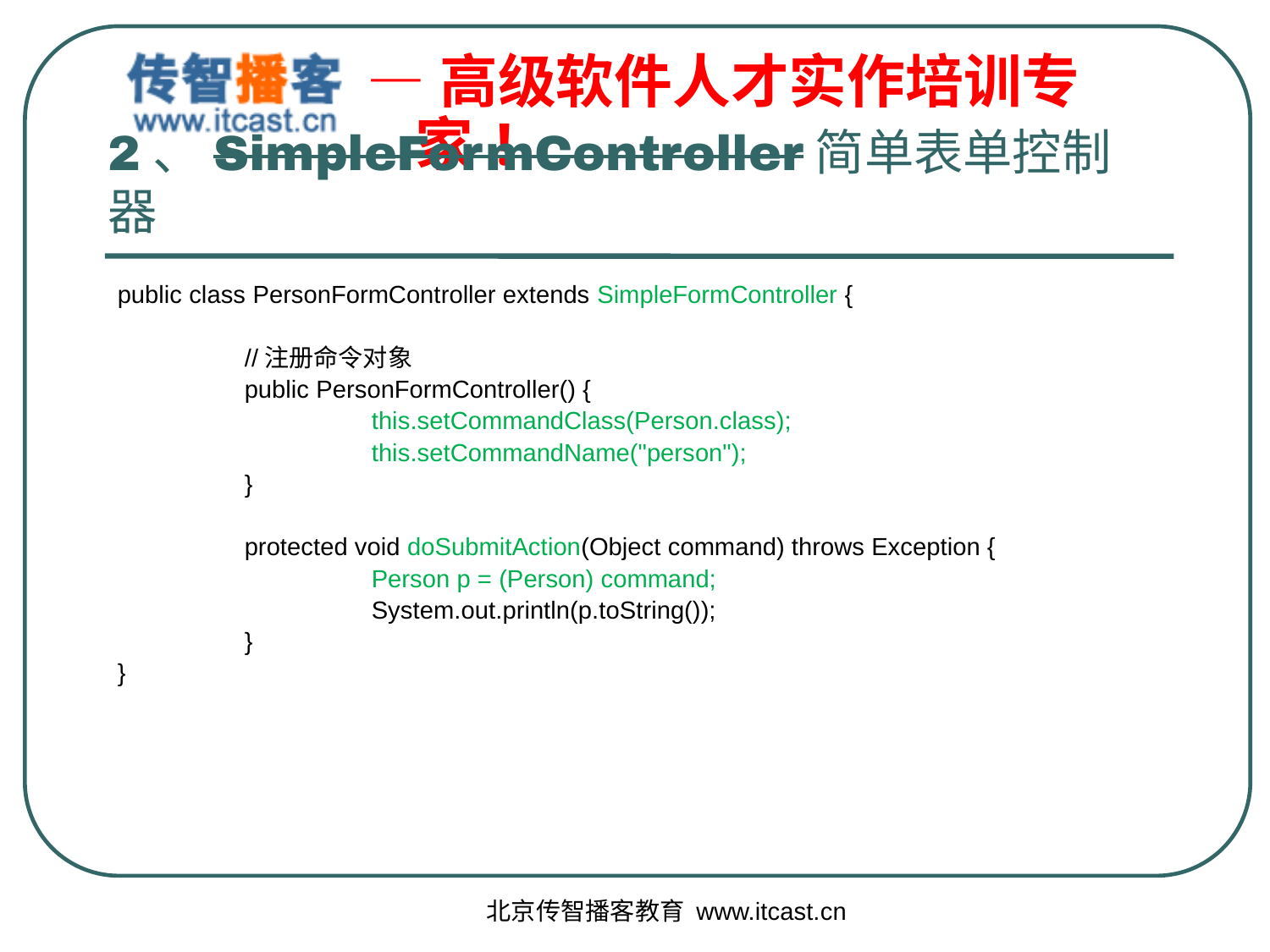

# 2、SimpleFormController简单表单控制器
public class PersonFormController extends SimpleFormController {

	//注册命令对象
	public PersonFormController() {
		this.setCommandClass(Person.class);
		this.setCommandName("person");
	}

	protected void doSubmitAction(Object command) throws Exception {
		Person p = (Person) command;
		System.out.println(p.toString());
	}
}
北京传智播客教育 www.itcast.cn